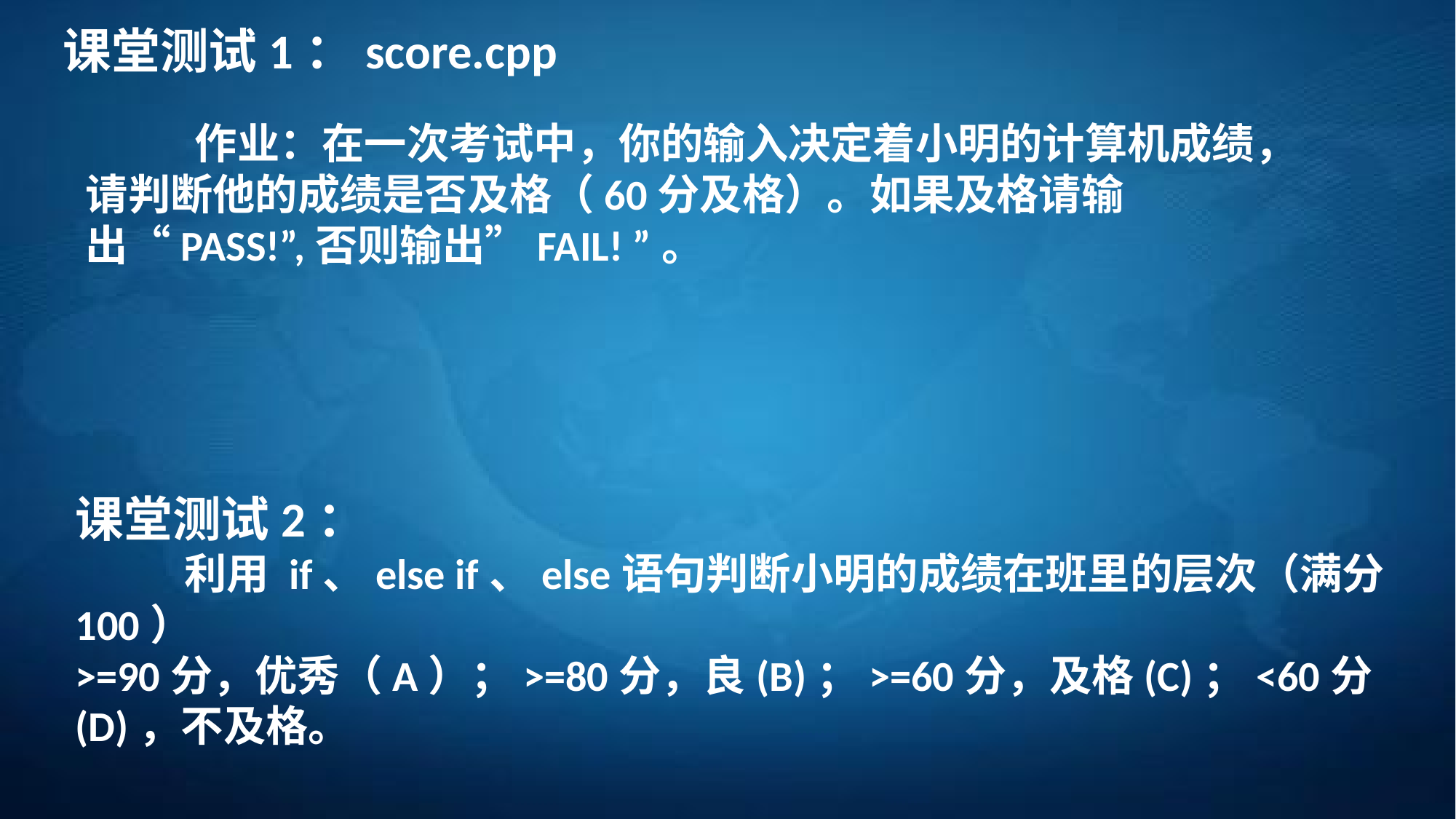

课堂测试1：score.cpp

	作业：在一次考试中，你的输入决定着小明的计算机成绩，请判断他的成绩是否及格（60分及格）。如果及格请输出“PASS!”,否则输出”FAIL! ”。
课堂测试2：
	利用 if、else if、else语句判断小明的成绩在班里的层次（满分100）
>=90分，优秀（A）；>=80分，良(B)；>=60分，及格(C)；<60分(D)，不及格。